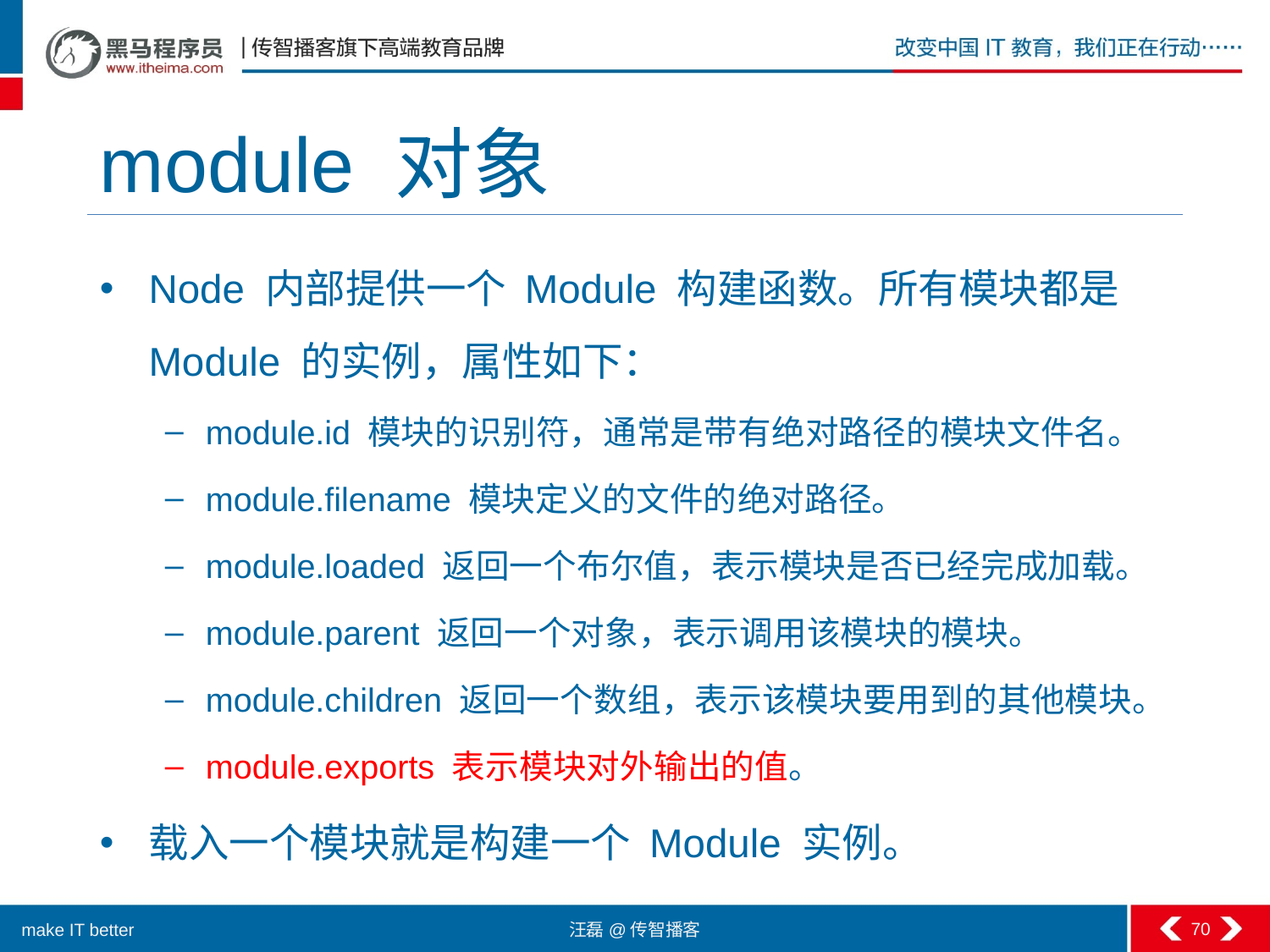

# module 对象
Node 内部提供一个 Module 构建函数。所有模块都是 Module 的实例，属性如下：
module.id 模块的识别符，通常是带有绝对路径的模块文件名。
module.filename 模块定义的文件的绝对路径。
module.loaded 返回一个布尔值，表示模块是否已经完成加载。
module.parent 返回一个对象，表示调用该模块的模块。
module.children 返回一个数组，表示该模块要用到的其他模块。
module.exports 表示模块对外输出的值。
载入一个模块就是构建一个 Module 实例。
70
汪磊@传智播客
make IT better